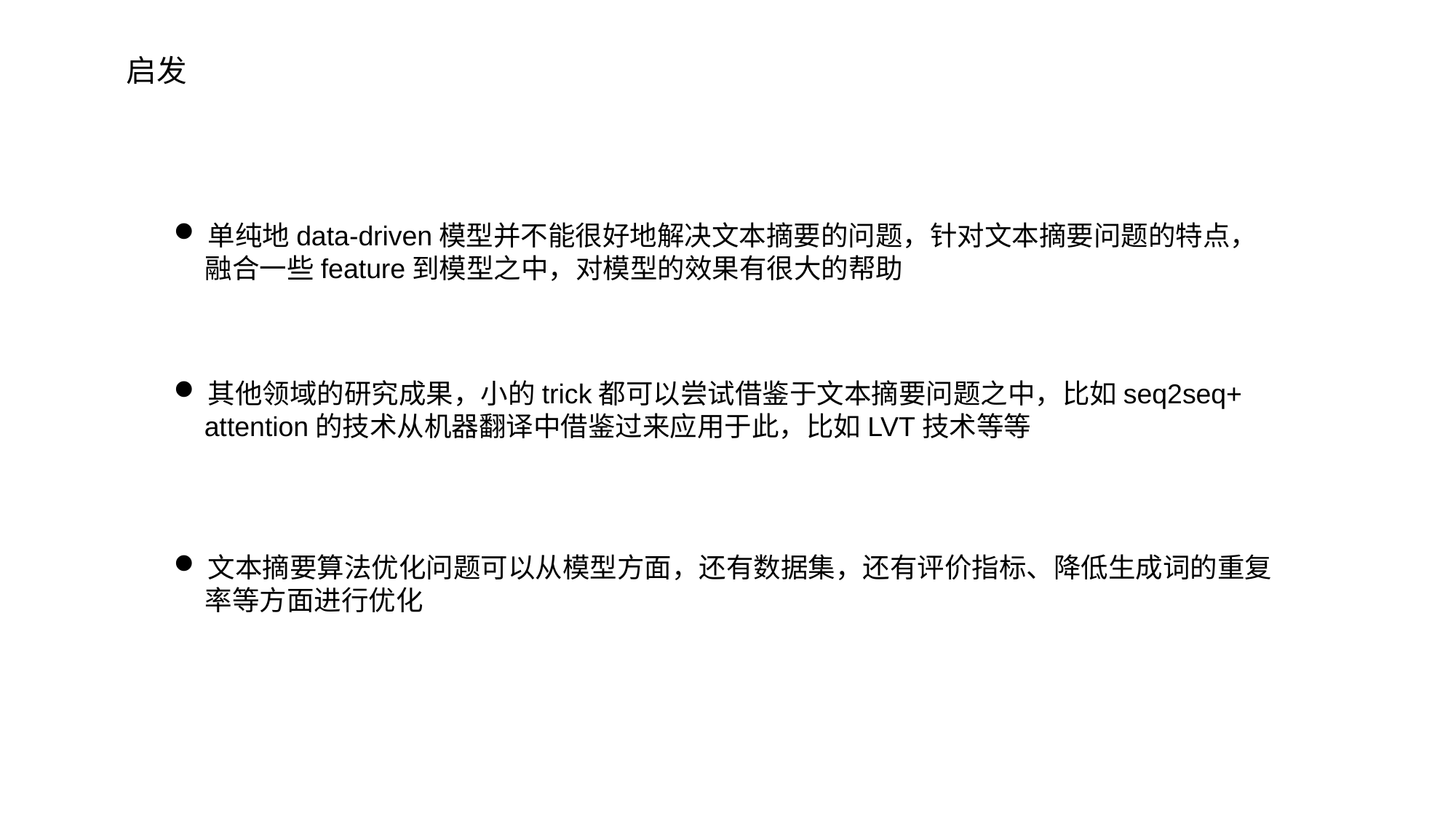

# 启发
单纯地data-driven模型并不能很好地解决文本摘要的问题，针对文本摘要问题的特点，
    融合一些feature到模型之中，对模型的效果有很大的帮助

其他领域的研究成果，小的trick都可以尝试借鉴于文本摘要问题之中，比如seq2seq+
    attention的技术从机器翻译中借鉴过来应用于此，比如LVT技术等等
文本摘要算法优化问题可以从模型方面，还有数据集，还有评价指标、降低生成词的重复
    率等方面进行优化